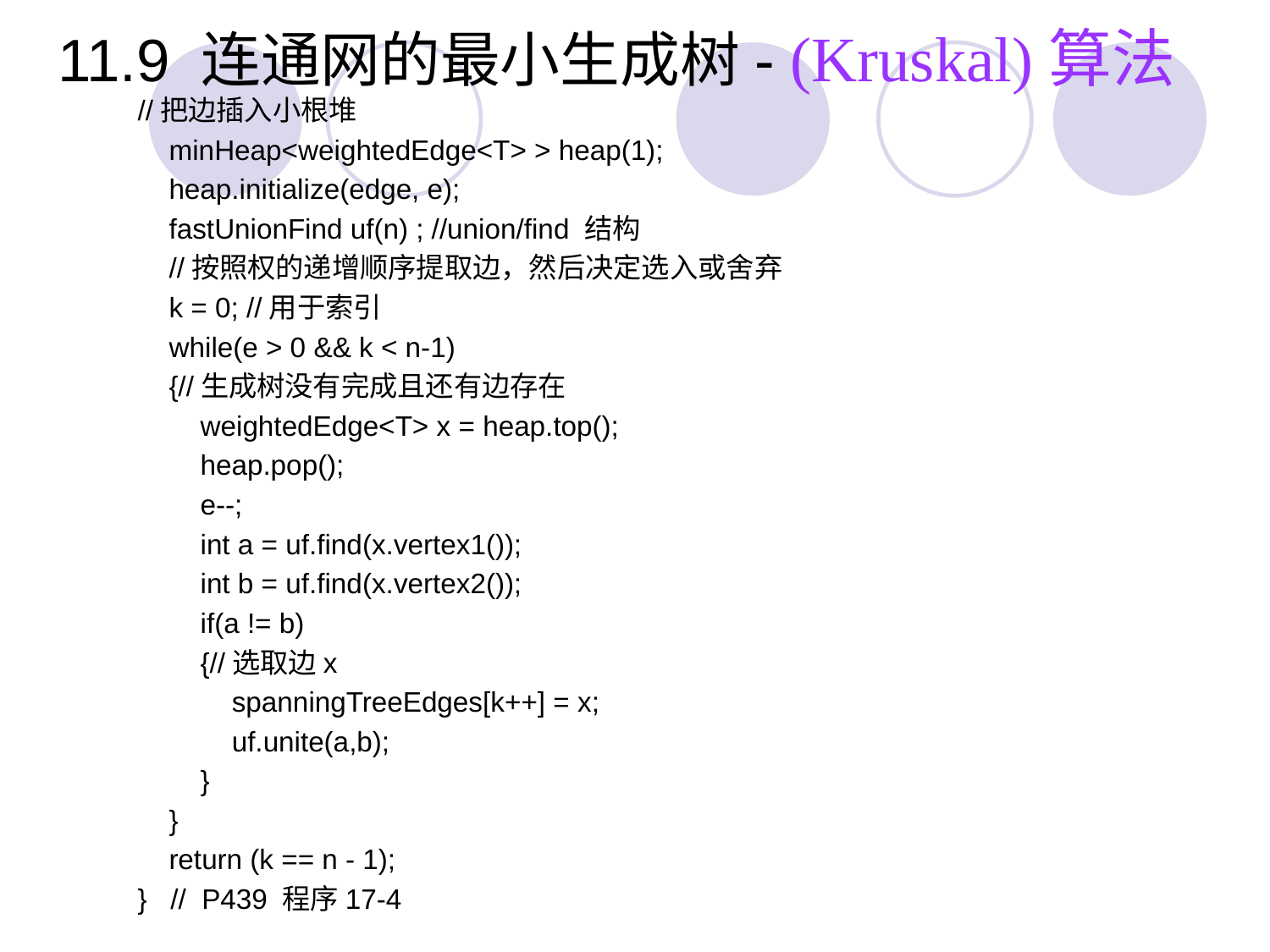

11.9 连通网的最小生成树- (Kruskal)算法
60
//把边插入小根堆
    minHeap<weightedEdge<T> > heap(1);
    heap.initialize(edge, e);
    fastUnionFind uf(n) ; //union/find 结构
    //按照权的递增顺序提取边，然后决定选入或舍弃
    k = 0; //用于索引
    while(e > 0 && k < n-1)
    {//生成树没有完成且还有边存在
        weightedEdge<T> x = heap.top();
        heap.pop();
        e--;
        int a = uf.find(x.vertex1());
        int b = uf.find(x.vertex2());
        if(a != b)
        {//选取边x
            spanningTreeEdges[k++] = x;
            uf.unite(a,b);
        }
    }
    return (k == n - 1);
}   //  P439 程序17-4